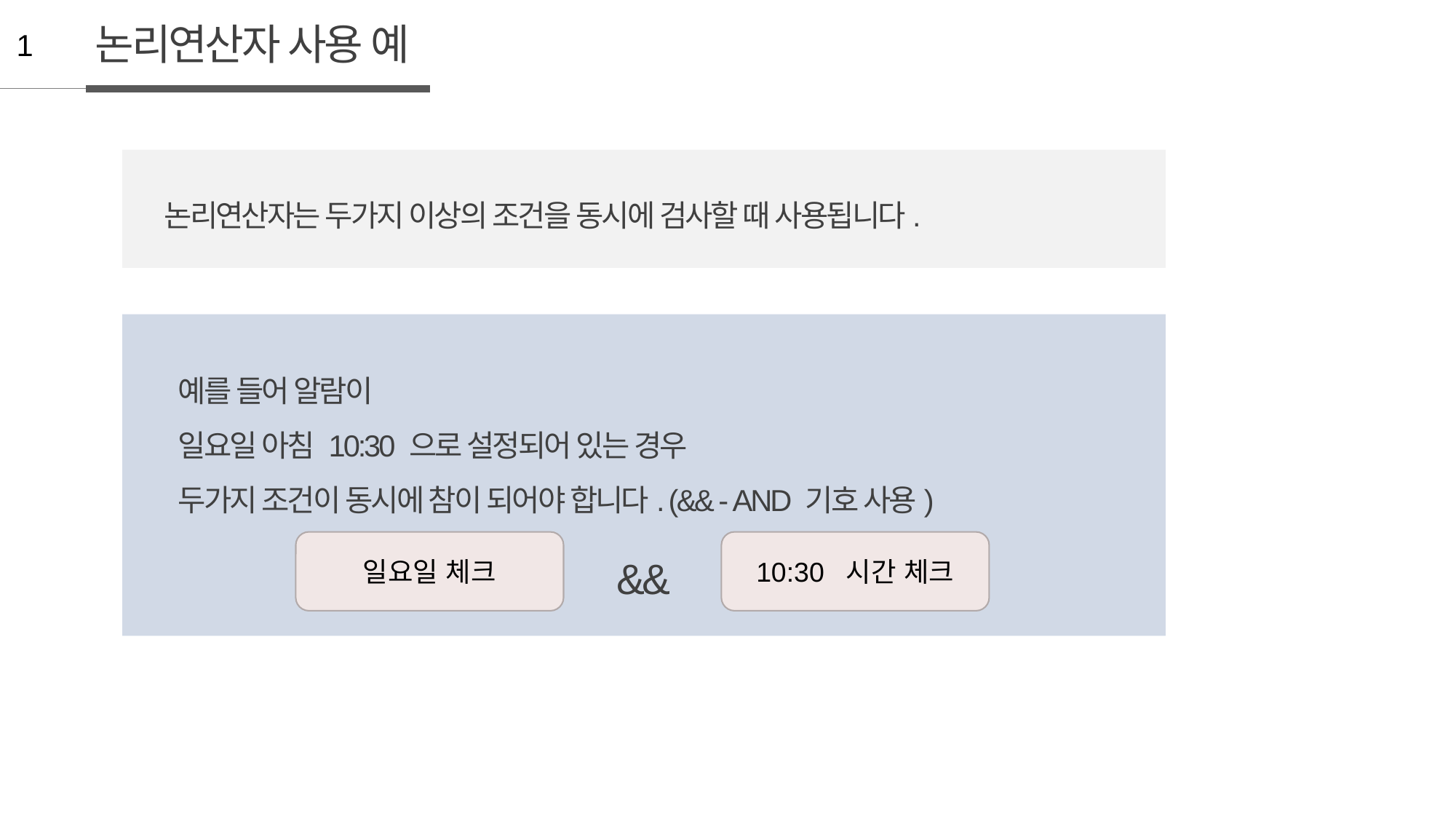

논리연산자 사용 예
1

논리연산자는 두가지 이상의 조건을 동시에 검사할 때 사용됩니다.

예를 들어 알람이
일요일 아침 10:30 으로 설정되어 있는 경우
두가지 조건이 동시에 참이 되어야 합니다. (&& - AND 기호 사용)
&&
일요일 체크
10:30  시간 체크